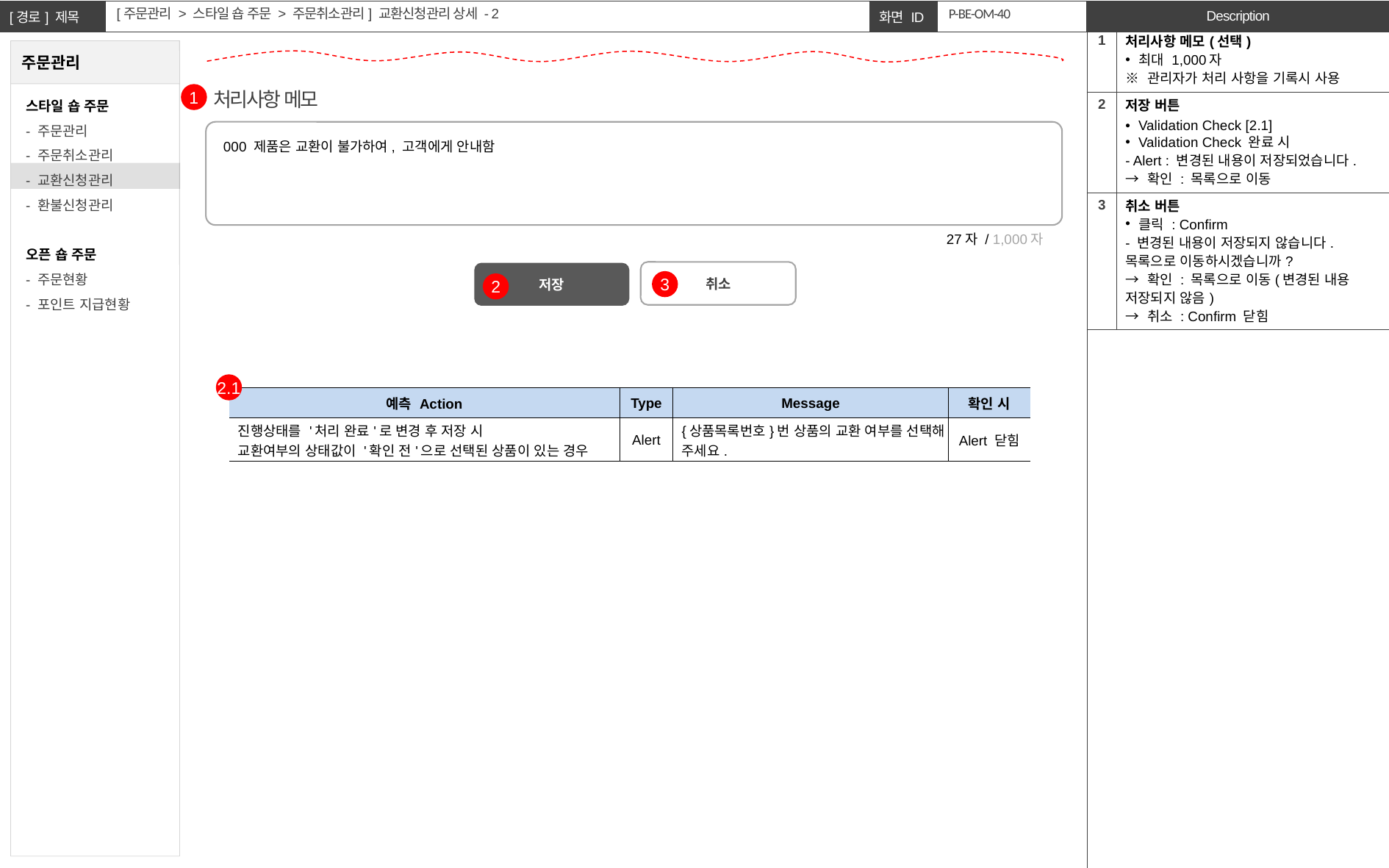

[주문관리 > 스타일 숍 주문 > 주문취소관리] 교환신청관리 상세 - 2
# P-BE-OM-40
| 1 | 처리사항 메모(선택) 최대 1,000자 ※ 관리자가 처리 사항을 기록시 사용 |
| --- | --- |
| 2 | 저장 버튼 Validation Check [2.1] Validation Check 완료 시 - Alert : 변경된 내용이 저장되었습니다. → 확인 : 목록으로 이동 |
| 3 | 취소 버튼 클릭 : Confirm - 변경된 내용이 저장되지 않습니다. 목록으로 이동하시겠습니까? → 확인 : 목록으로 이동(변경된 내용 저장되지 않음) → 취소 : Confirm 닫힘 |
|  |  |

1
처리사항 메모
 000 제품은 교환이 불가하여, 고객에게 안내함

 27자 / 1,000자
취소
저장
3
2
2.1
| 예측 Action | Type | Message | 확인 시 |
| --- | --- | --- | --- |
| 진행상태를 '처리 완료'로 변경 후 저장 시 교환여부의 상태값이 '확인 전'으로 선택된 상품이 있는 경우 | Alert | {상품목록번호}번 상품의 교환 여부를 선택해 주세요. | Alert 닫힘 |